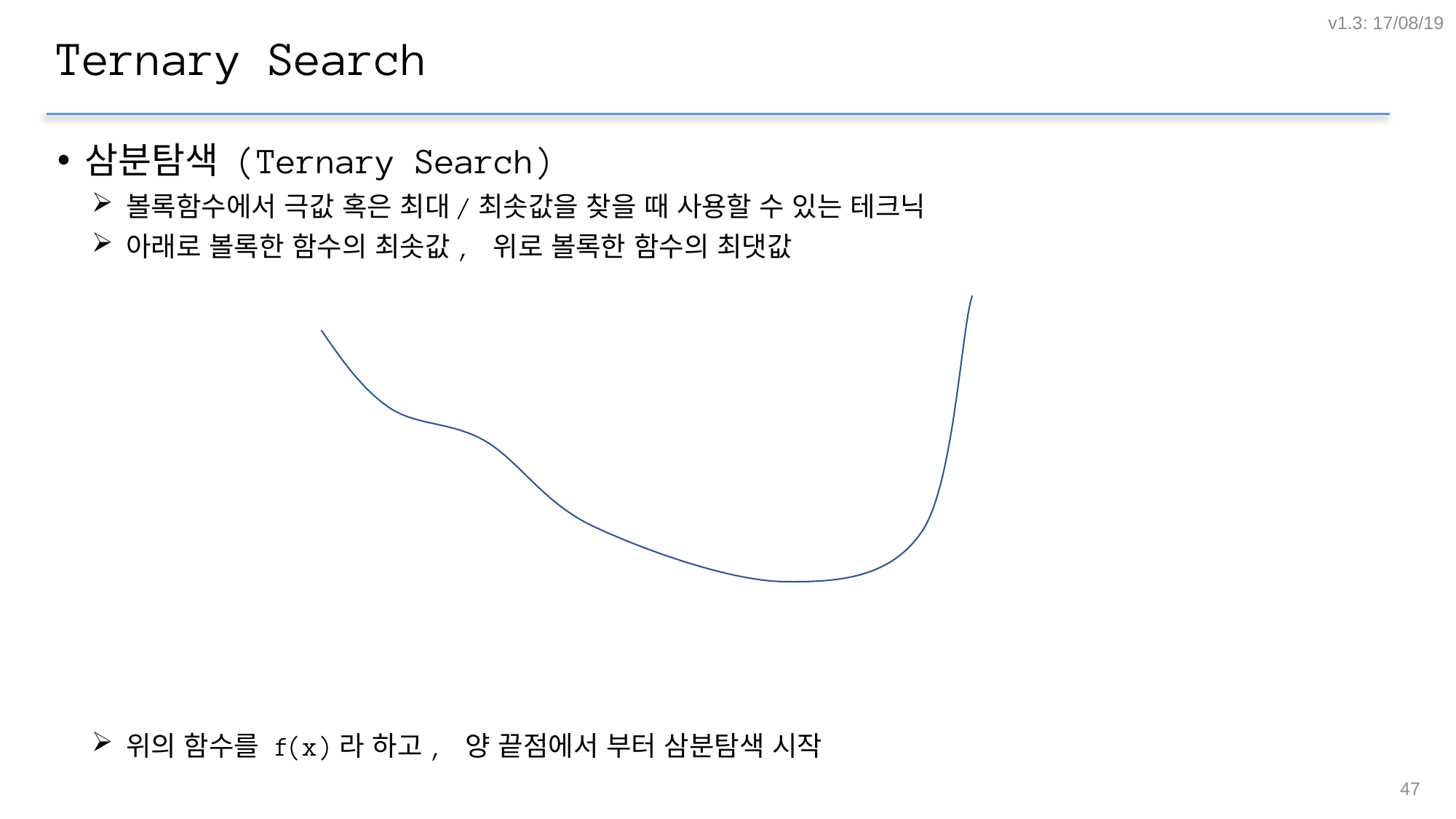

v1.3: 17/08/19
# Ternary Search
삼분탐색 (Ternary Search)
볼록함수에서 극값 혹은 최대/최솟값을 찾을 때 사용할 수 있는 테크닉
아래로 볼록한 함수의 최솟값, 위로 볼록한 함수의 최댓값

위의 함수를 f(x)라 하고, 양 끝점에서 부터 삼분탐색 시작

47